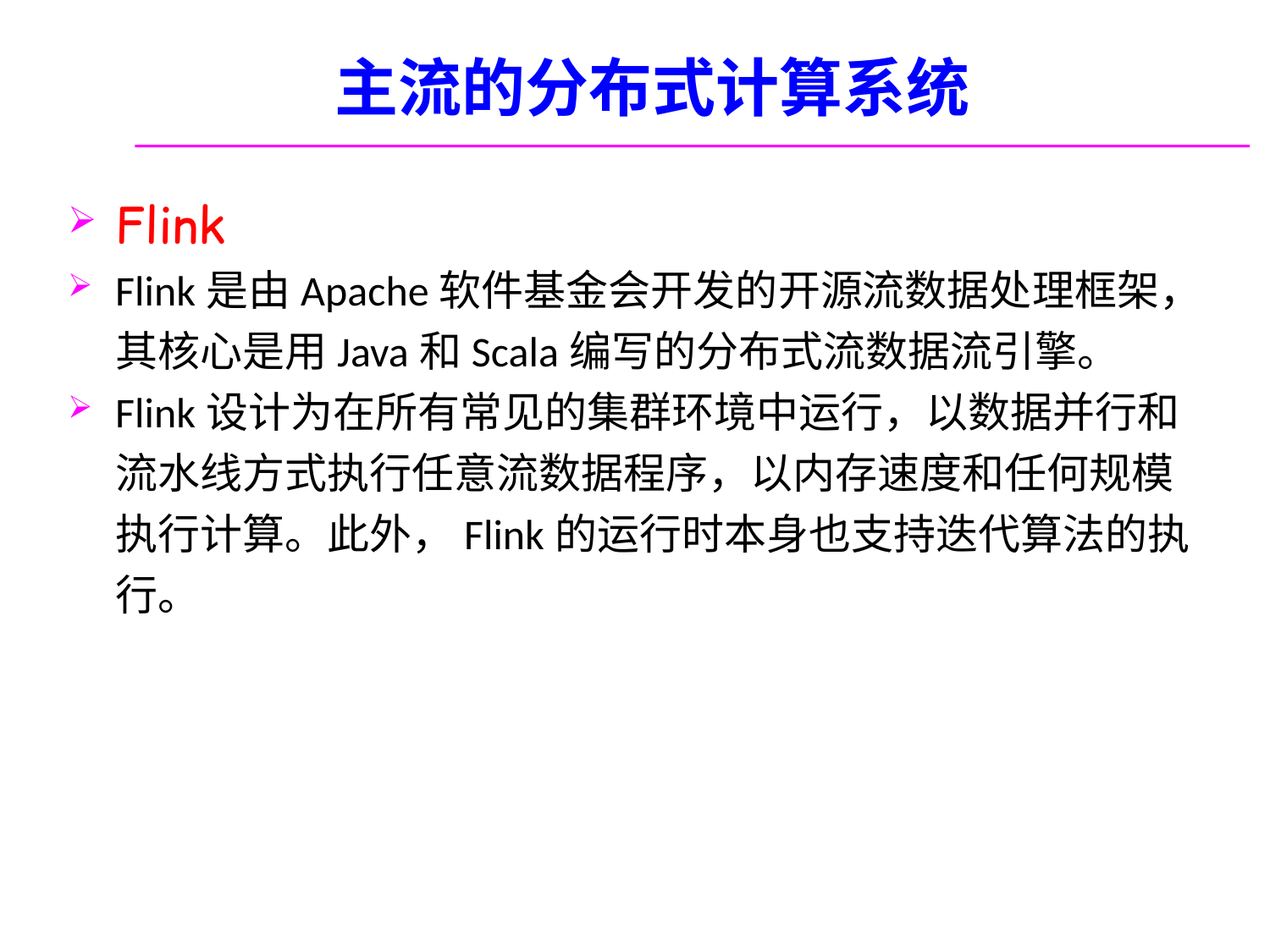

# 主流的分布式计算系统
Flink
Flink是由Apache软件基金会开发的开源流数据处理框架，其核心是用Java和Scala编写的分布式流数据流引擎。
Flink设计为在所有常见的集群环境中运行，以数据并行和流水线方式执行任意流数据程序，以内存速度和任何规模执行计算。此外，Flink的运行时本身也支持迭代算法的执行。
64